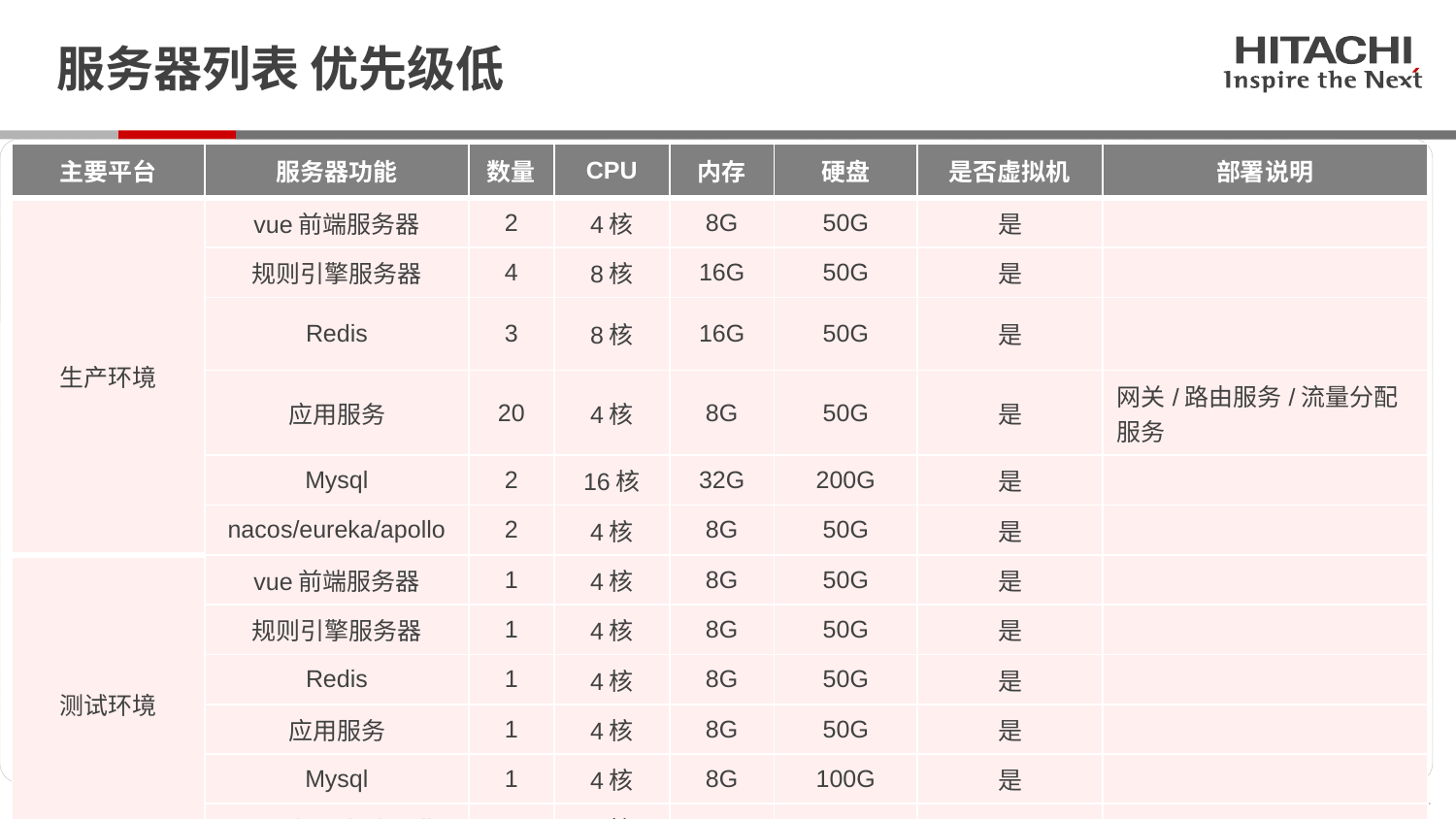

# 服务器列表 优先级低

| 主要平台 | 服务器功能 | 数量 | CPU | 内存 | 硬盘 | 是否虚拟机 | 部署说明 |
| --- | --- | --- | --- | --- | --- | --- | --- |
| 生产环境 | vue前端服务器 | 2 | 4核 | 8G | 50G | 是 |  |
|  | 规则引擎服务器 | 4 | 8核 | 16G | 50G | 是 |  |
|  | Redis | 3 | 8核 | 16G | 50G | 是 |  |
|  | 应用服务 | 20 | 4核 | 8G | 50G | 是 | 网关/路由服务/流量分配服务 |
|  | Mysql | 2 | 16核 | 32G | 200G | 是 |  |
|  | nacos/eureka/apollo | 2 | 4核 | 8G | 50G | 是 |  |
| 测试环境 | vue前端服务器 | 1 | 4核 | 8G | 50G | 是 |  |
|  | 规则引擎服务器 | 1 | 4核 | 8G | 50G | 是 |  |
|  | Redis | 1 | 4核 | 8G | 50G | 是 |  |
|  | 应用服务 | 1 | 4核 | 8G | 50G | 是 |  |
|  | Mysql | 1 | 4核 | 8G | 100G | 是 |  |
|  | nacos/eureka/apollo | 1 | 4核 | 8G | 50G | 是 |  |